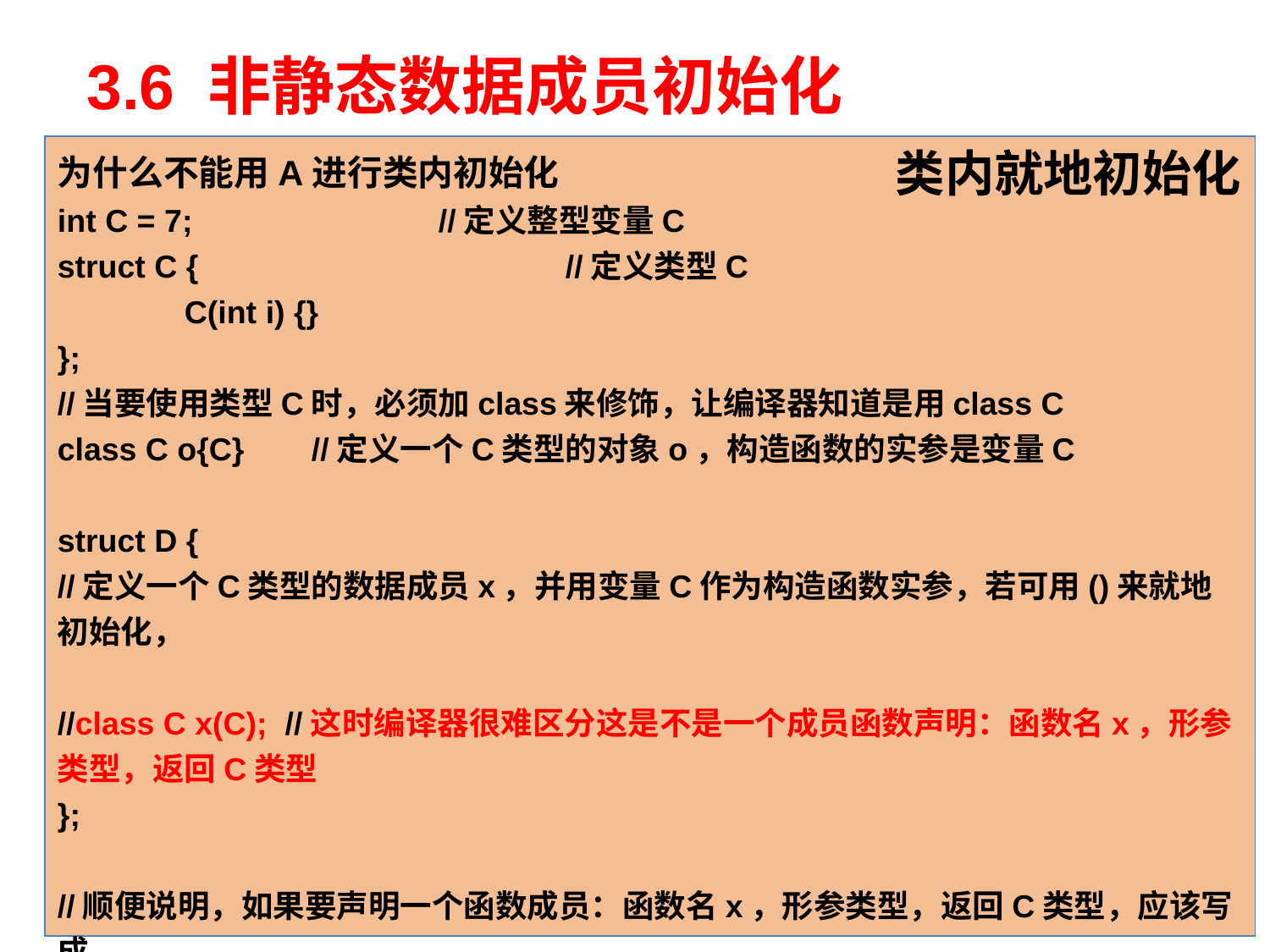

# 3.6 非静态数据成员初始化
为什么不能用A进行类内初始化
int C = 7;		//定义整型变量C
struct C {			//定义类型C
	C(int i) {}
};
//当要使用类型C时，必须加class来修饰，让编译器知道是用class C
class C o{C}	//定义一个C类型的对象o，构造函数的实参是变量C

struct D {
//定义一个C类型的数据成员x，并用变量C作为构造函数实参，若可用()来就地初始化，

//class C x(C);  //这时编译器很难区分这是不是一个成员函数声明：函数名x，形参类型，返回C类型
};

//顺便说明，如果要声明一个函数成员：函数名x，形参类型，返回C类型，应该写成
class C x(class C);
类内就地初始化